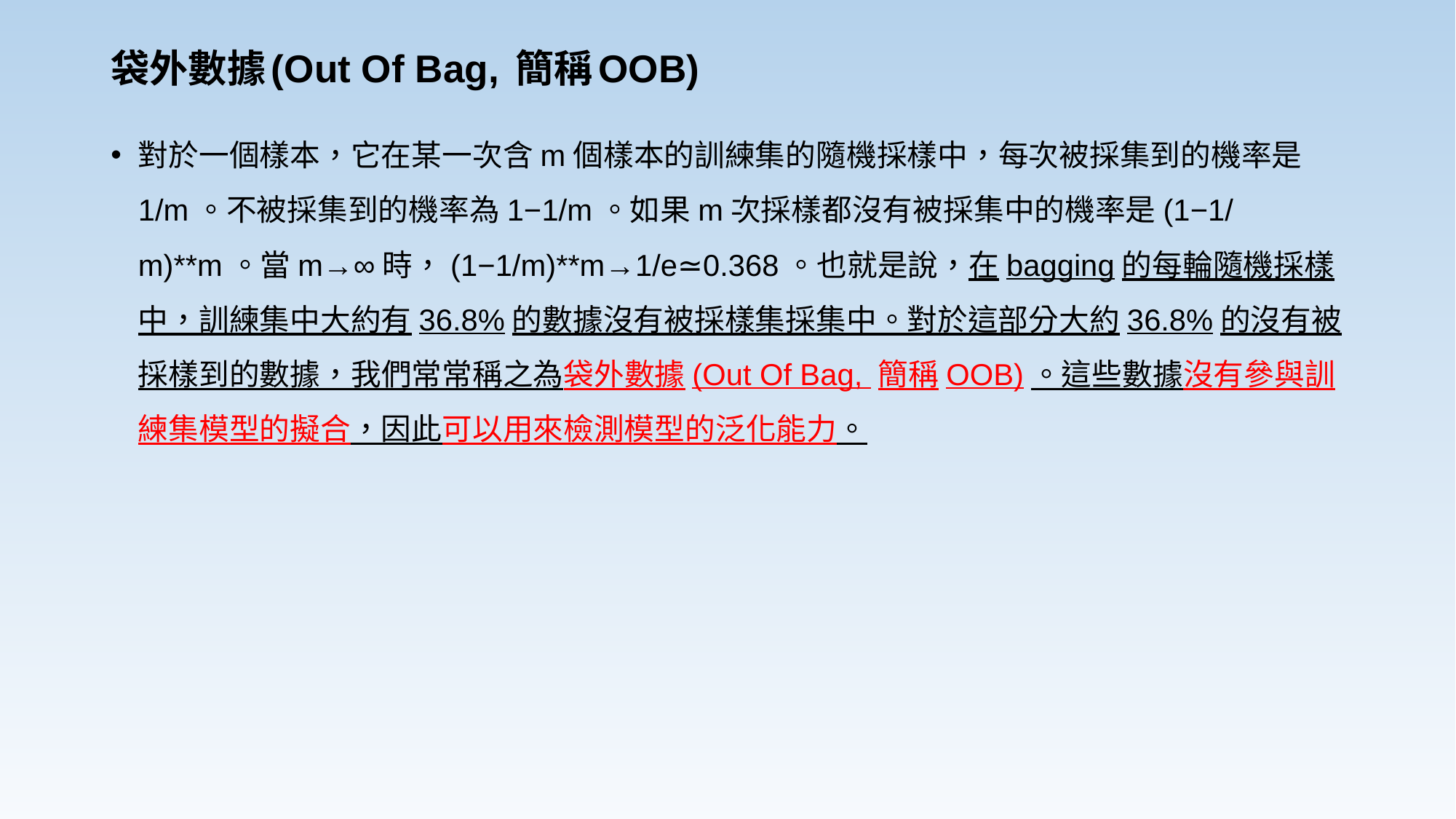

# 袋外數據(Out Of Bag, 簡稱OOB)
對於一個樣本，它在某一次含m個樣本的訓練集的隨機採樣中，每次被採集到的機率是1/m。不被採集到的機率為1−1/m。如果m次採樣都沒有被採集中的機率是(1−1/m)**m。當m→∞時，(1−1/m)**m→1/e≃0.368。也就是說，在bagging的每輪隨機採樣中，訓練集中大約有36.8%的數據沒有被採樣集採集中。對於這部分大約36.8%的沒有被採樣到的數據，我們常常稱之為袋外數據(Out Of Bag, 簡稱OOB)。這些數據沒有參與訓練集模型的擬合，因此可以用來檢測模型的泛化能力。